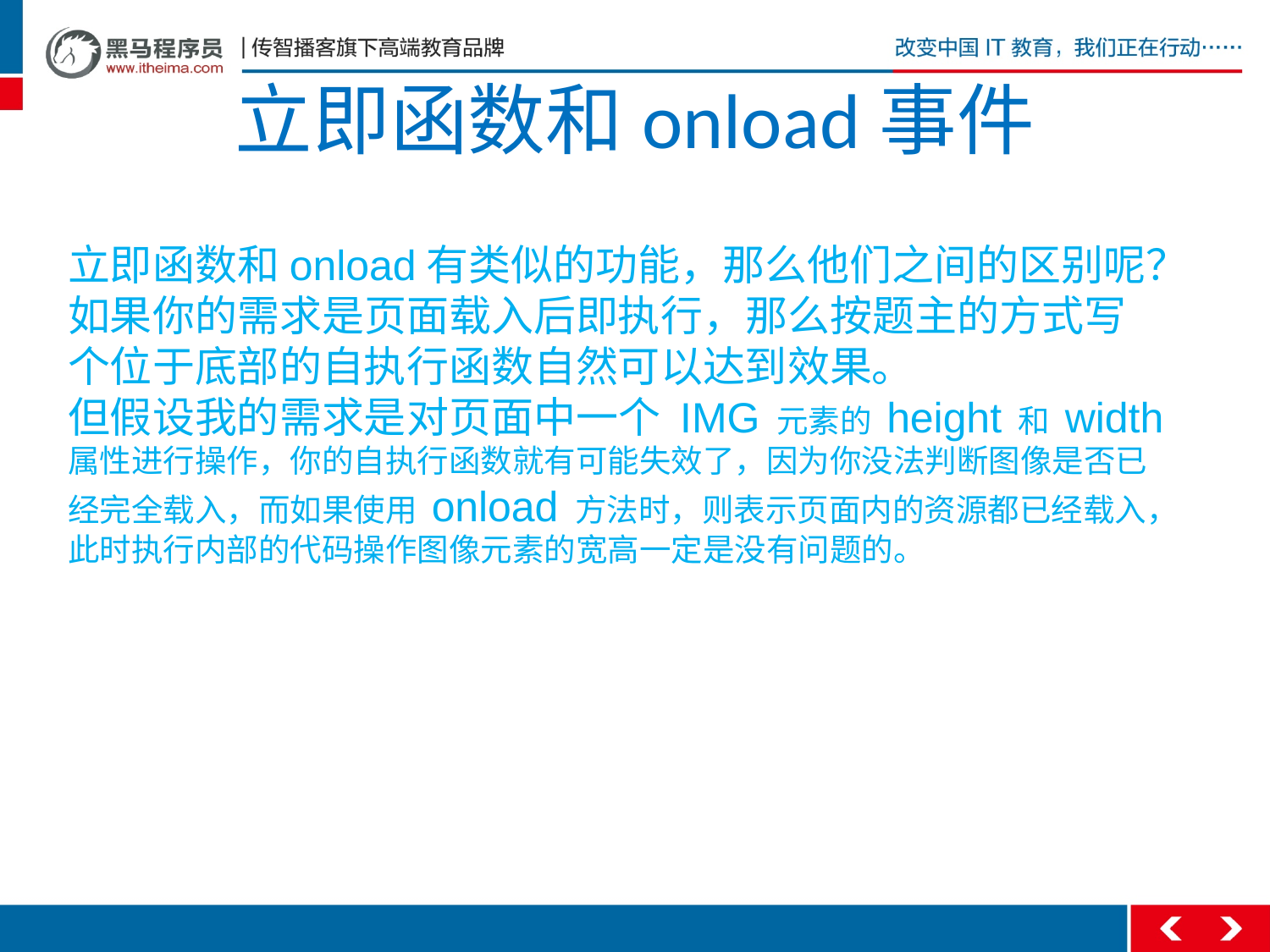

# 立即函数和onload事件
立即函数和onload有类似的功能，那么他们之间的区别呢？
如果你的需求是页面载入后即执行，那么按题主的方式写个位于底部的自执行函数自然可以达到效果。
但假设我的需求是对页面中一个 IMG 元素的 height 和 width 属性进行操作，你的自执行函数就有可能失效了，因为你没法判断图像是否已经完全载入，而如果使用 onload 方法时，则表示页面内的资源都已经载入，此时执行内部的代码操作图像元素的宽高一定是没有问题的。